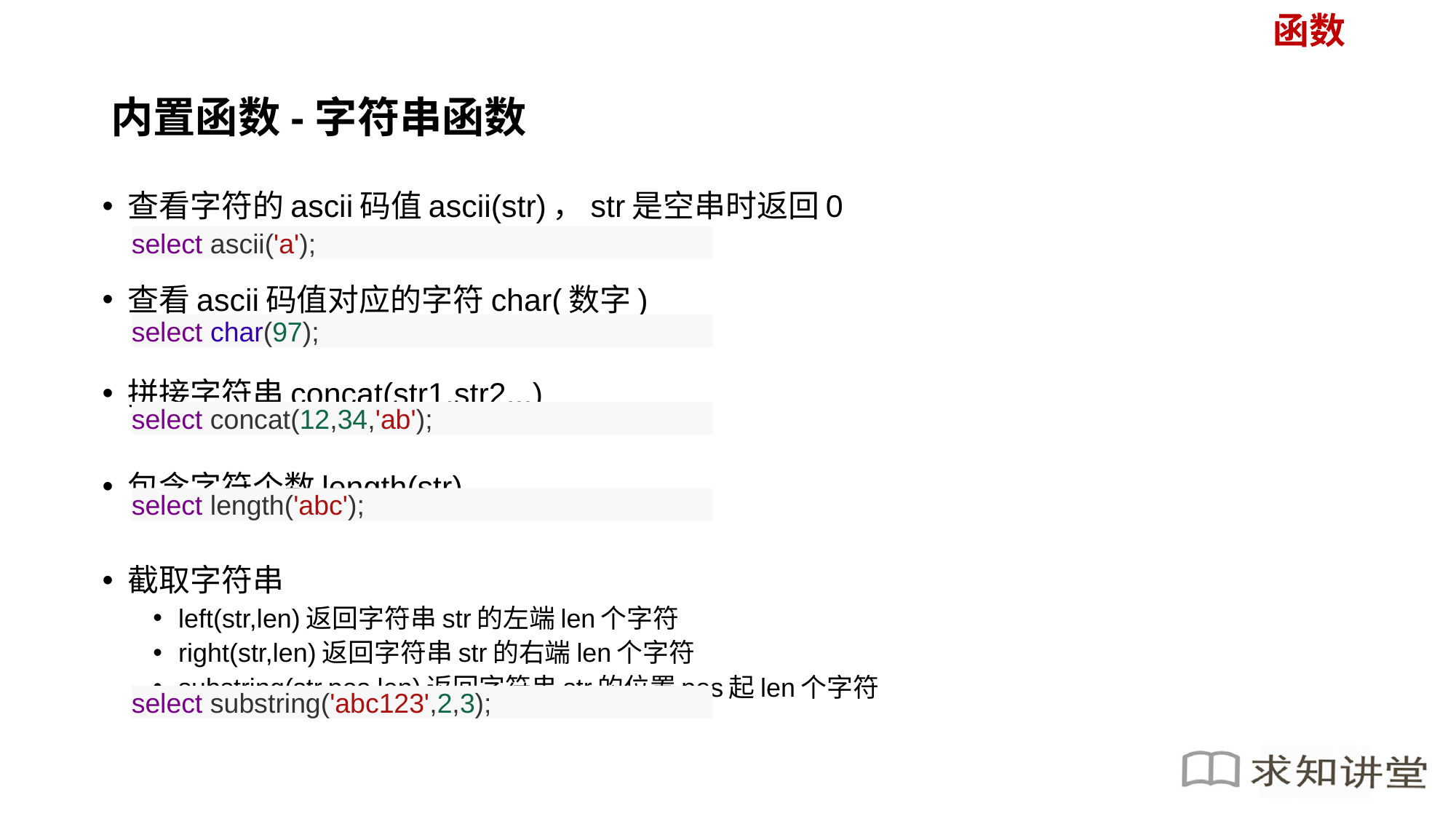

函数
# 内置函数-字符串函数
查看字符的ascii码值ascii(str)，str是空串时返回0

查看ascii码值对应的字符char(数字)

拼接字符串concat(str1,str2...)

包含字符个数length(str)

截取字符串
left(str,len)返回字符串str的左端len个字符
right(str,len)返回字符串str的右端len个字符
substring(str,pos,len)返回字符串str的位置pos起len个字符
select ascii('a');
select char(97);
select concat(12,34,'ab');
select length('abc');
select substring('abc123',2,3);